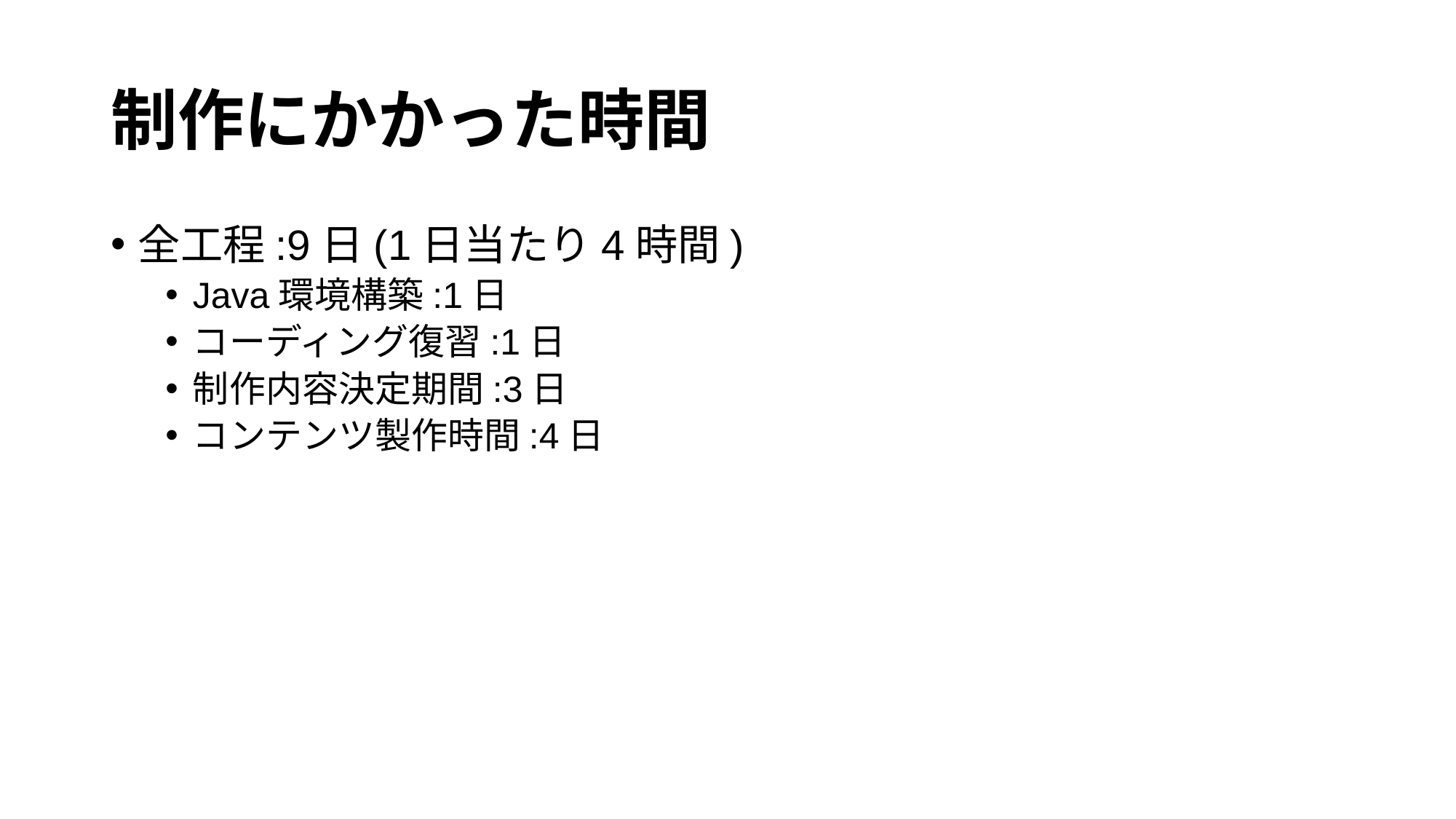

# 制作にかかった時間
全工程:9日(1日当たり4時間)
Java環境構築:1日
コーディング復習:1日
制作内容決定期間:3日
コンテンツ製作時間:4日